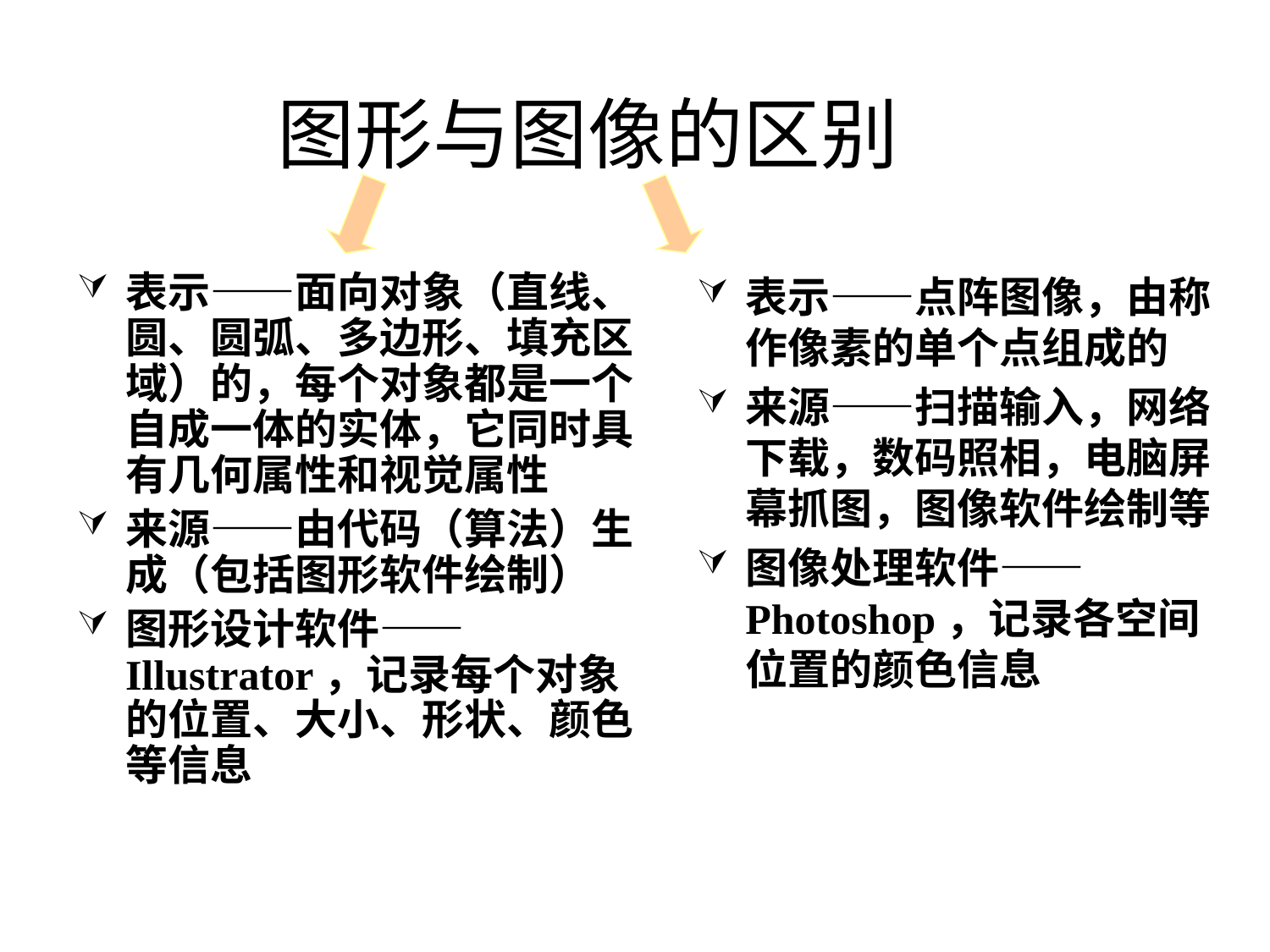

图形与图像的区别

表示——点阵图像，由称作像素的单个点组成的
来源——扫描输入，网络下载，数码照相，电脑屏幕抓图，图像软件绘制等
图像处理软件——Photoshop，记录各空间位置的颜色信息
表示——面向对象（直线、圆、圆弧、多边形、填充区域）的，每个对象都是一个自成一体的实体，它同时具有几何属性和视觉属性
来源——由代码（算法）生成（包括图形软件绘制）
图形设计软件——Illustrator，记录每个对象的位置、大小、形状、颜色等信息